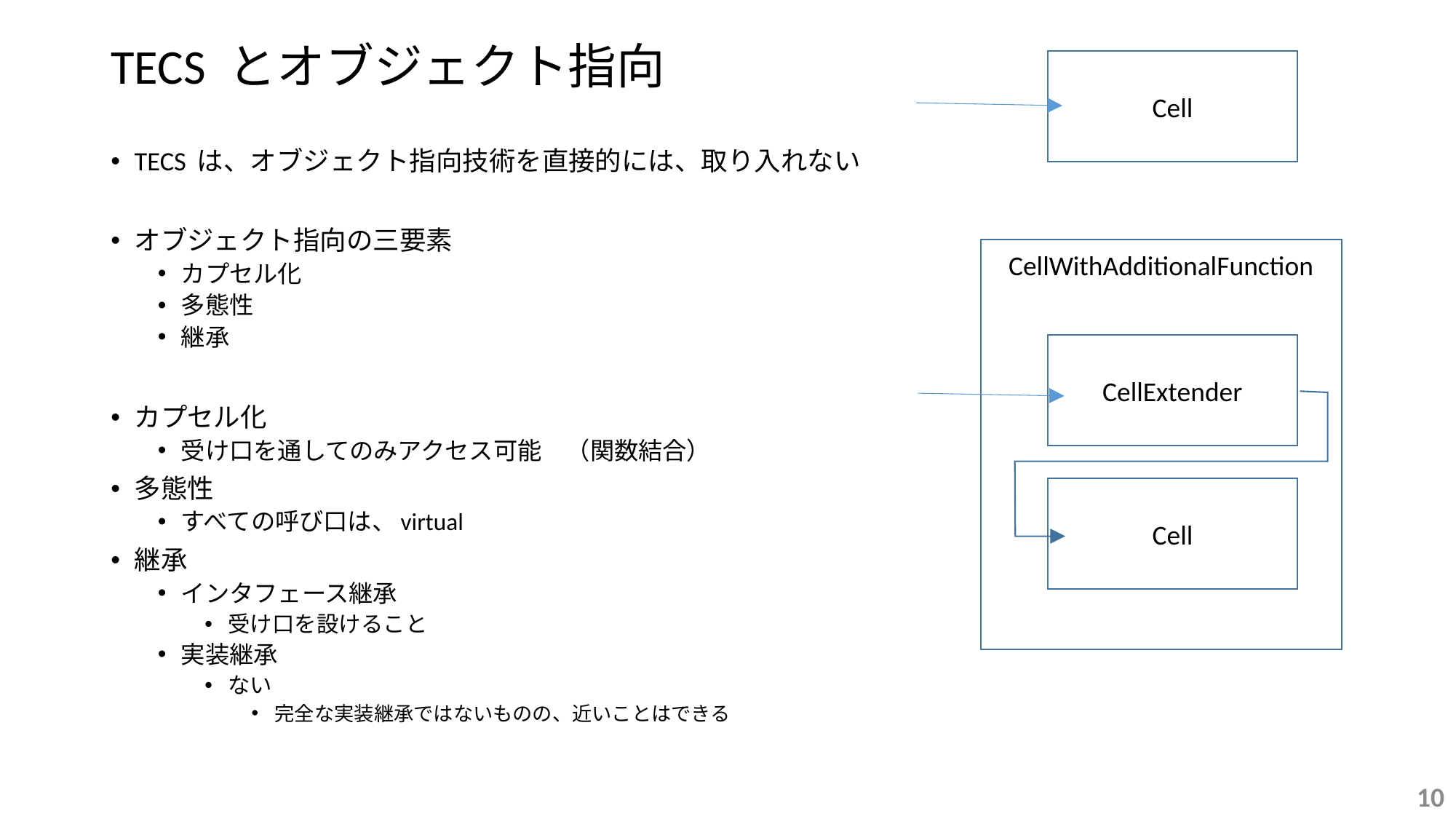

# TECS とオブジェクト指向
Cell
TECS は、オブジェクト指向技術を直接的には、取り入れない

オブジェクト指向の三要素
カプセル化
多態性
継承

カプセル化
受け口を通してのみアクセス可能　（関数結合）
多態性
すべての呼び口は、virtual
継承
インタフェース継承
受け口を設けること
実装継承
ない
完全な実装継承ではないものの、近いことはできる
CellWithAdditionalFunction

CellExtender

Cell
10